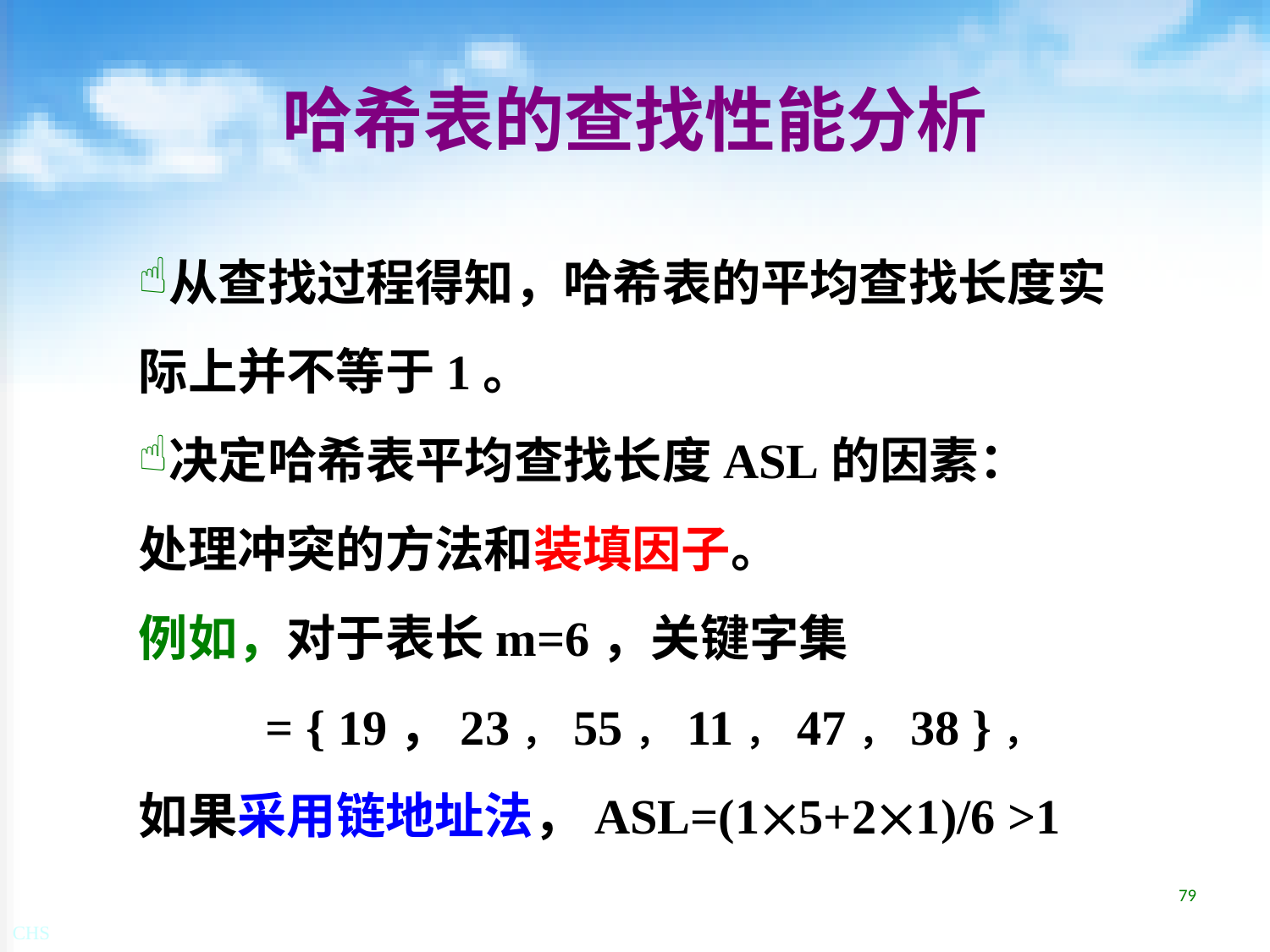

# 哈希表的查找性能分析
从查找过程得知，哈希表的平均查找长度实际上并不等于1。
决定哈希表平均查找长度ASL的因素：
处理冲突的方法和装填因子。
例如，对于表长m=6，关键字集
	= { 19，23， 55， 11， 47， 38 }，
如果采用链地址法，ASL=(1×5+2×1)/6 >1
79